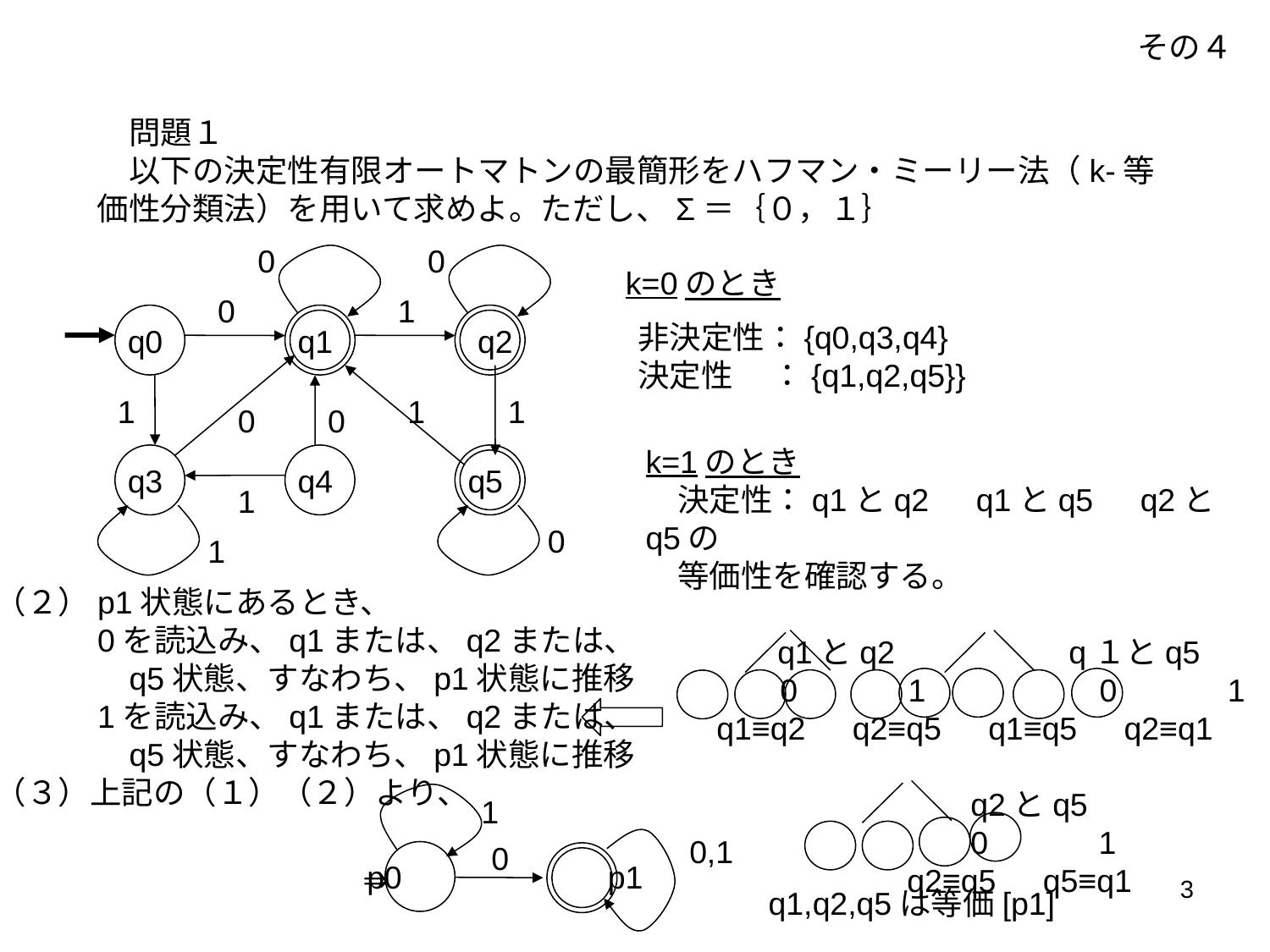

その４

　問題１
　以下の決定性有限オートマトンの最簡形をハフマン・ミーリー法（k-等価性分類法）を用いて求めよ。ただし、Σ＝｛０，１｝
0
0

k=0のとき
0
1

非決定性：{q0,q3,q4}
決定性 　：{q1,q2,q5}}
q0
q1
q2

1
1
1
0
0
k=1のとき
　決定性：q1とq2　q1とq5　q2とq5の
　等価性を確認する。

   　　　q1とq2　　　　　q１とq5
　　　　0　　　1　　　　　0　　　1
　　q1≡q2　q2≡q5　q1≡q5　q2≡q1

　　　　　　　　　　q2とq5
　　　　　　　　　　0　　　1
　　　　　　　　q2≡q5　q5≡q1

q3
q4
q5

1

0
1
（２）p1状態にあるとき、
　　　0を読込み、q1または、q2または、
　　　　q5状態、すなわち、p1状態に推移
　　　1を読込み、q1または、q2または、
　　　　q5状態、すなわち、p1状態に推移
（３）上記の（１）（２）より、

1

0,1
0

p0　　　　　　p1
⇒
3

q1,q2,q5は等価[p1]